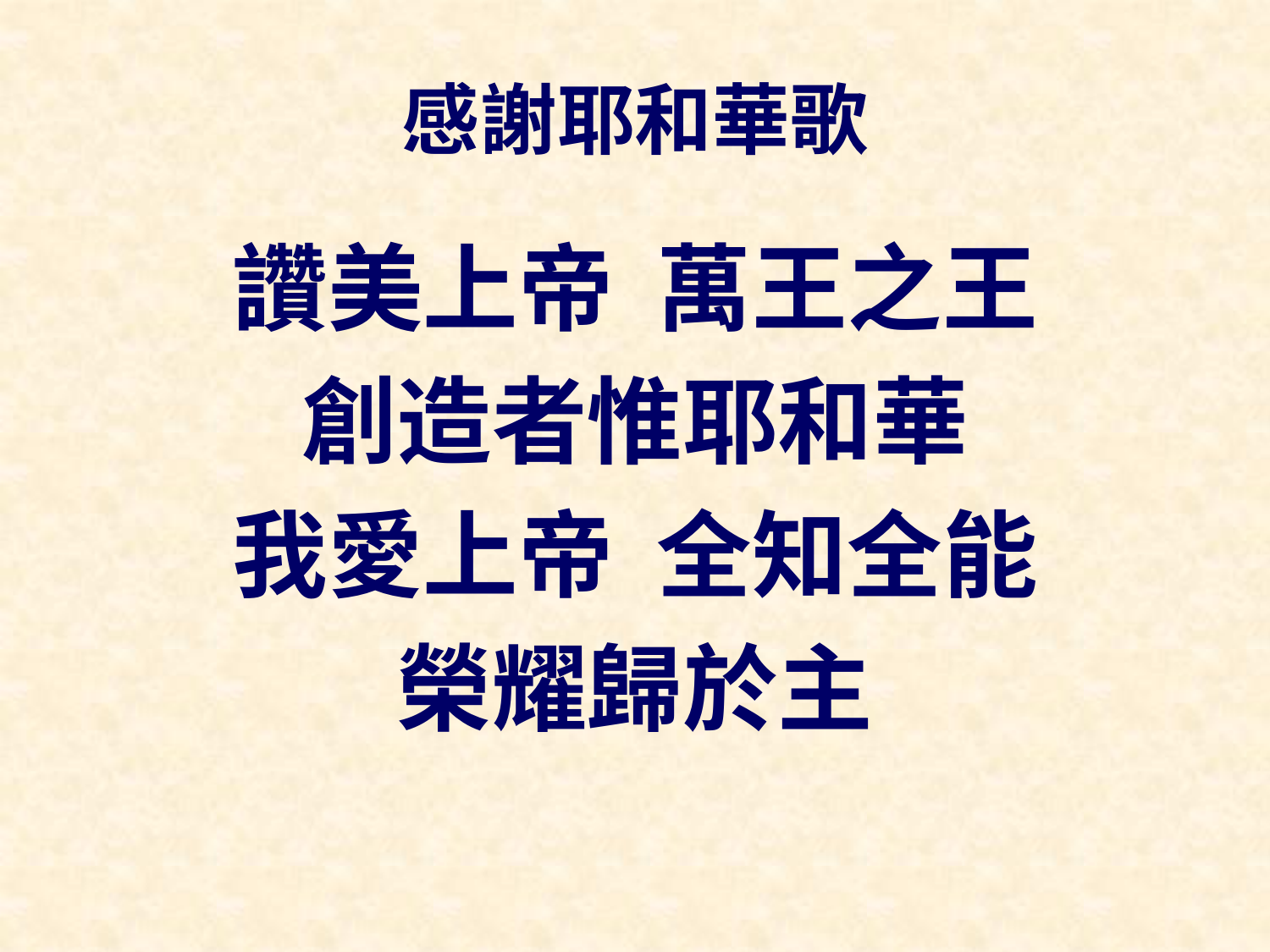

# 感謝耶和華歌
讚美上帝  萬王之王
創造者惟耶和華
我愛上帝  全知全能
榮耀歸於主